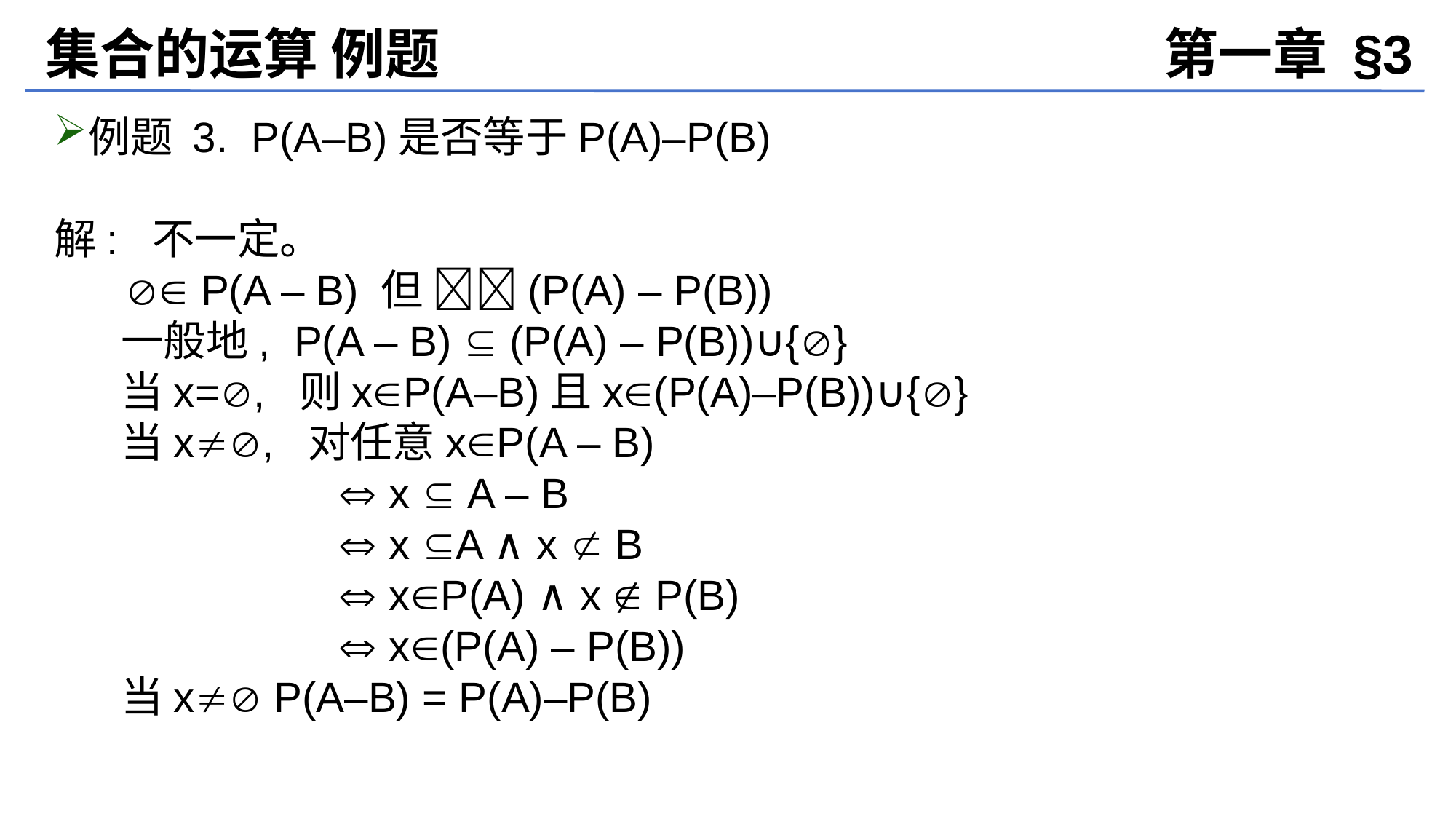

集合的运算 例题
第一章 §3
例题 3.  P(A–B)是否等于P(A)–P(B)

解:  不一定。
      ∅∈ P(A – B) 但 ∅∉(P(A) – P(B))
      一般地,  P(A – B) ⊆ (P(A) – P(B))∪{∅}
      当x=∅,  则x∈P(A–B)且x∈(P(A)–P(B))∪{∅}
      当x≠∅,  对任意x∈P(A – B)
                        ⇔ x ⊆ A – B
                        ⇔ x ⊆A ∧ x ⊄ B
                        ⇔ x∈P(A) ∧ x ∉ P(B)
                        ⇔ x∈(P(A) – P(B))
      当x≠∅ P(A–B) = P(A)–P(B)